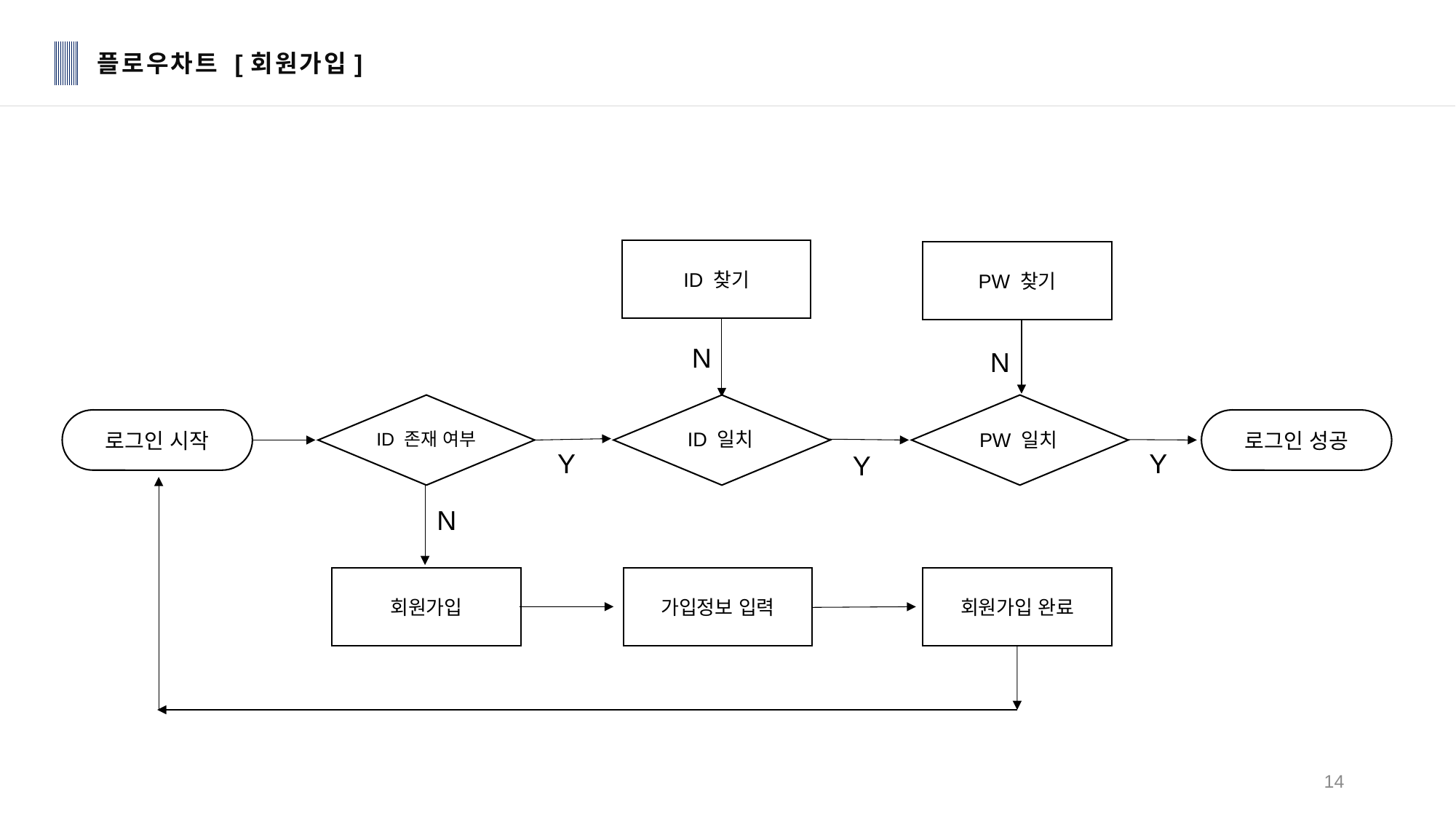

플로우차트 [회원가입]
ID 찾기
PW 찾기
N
N

ID 존재 여부

ID 일치

PW 일치
로그인 성공
로그인 시작
Y
Y
Y
N
회원가입
가입정보 입력
회원가입 완료
14